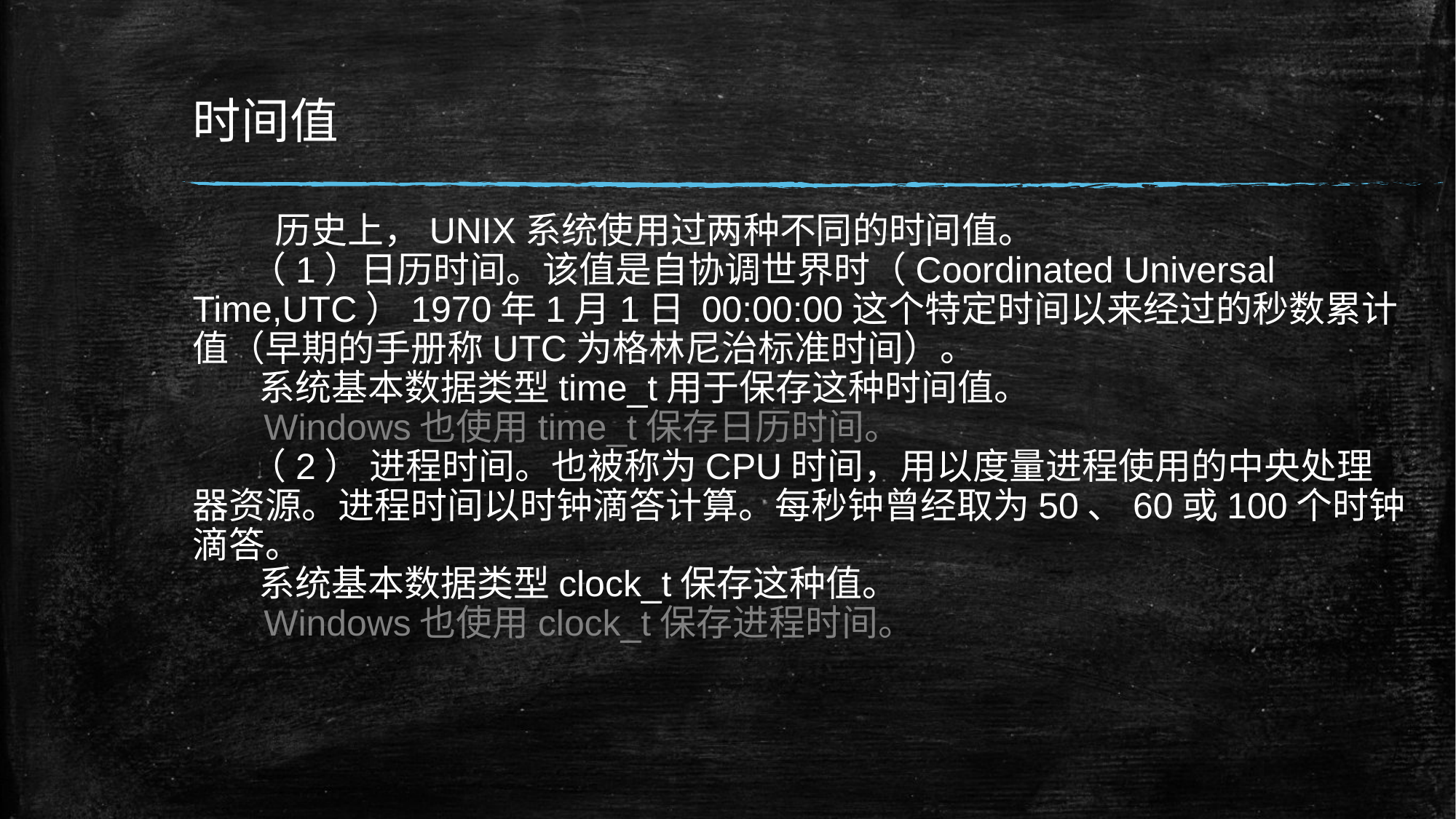

# 时间值
         历史上，UNIX系统使用过两种不同的时间值。
      （1）日历时间。该值是自协调世界时（Coordinated Universal Time,UTC）1970年1月1日 00:00:00这个特定时间以来经过的秒数累计值（早期的手册称UTC为格林尼治标准时间）。
       系统基本数据类型time_t用于保存这种时间值。
       Windows也使用time_t保存日历时间。
      （2） 进程时间。也被称为CPU时间，用以度量进程使用的中央处理器资源。进程时间以时钟滴答计算。每秒钟曾经取为50、60或100个时钟滴答。
       系统基本数据类型clock_t保存这种值。
       Windows也使用clock_t保存进程时间。